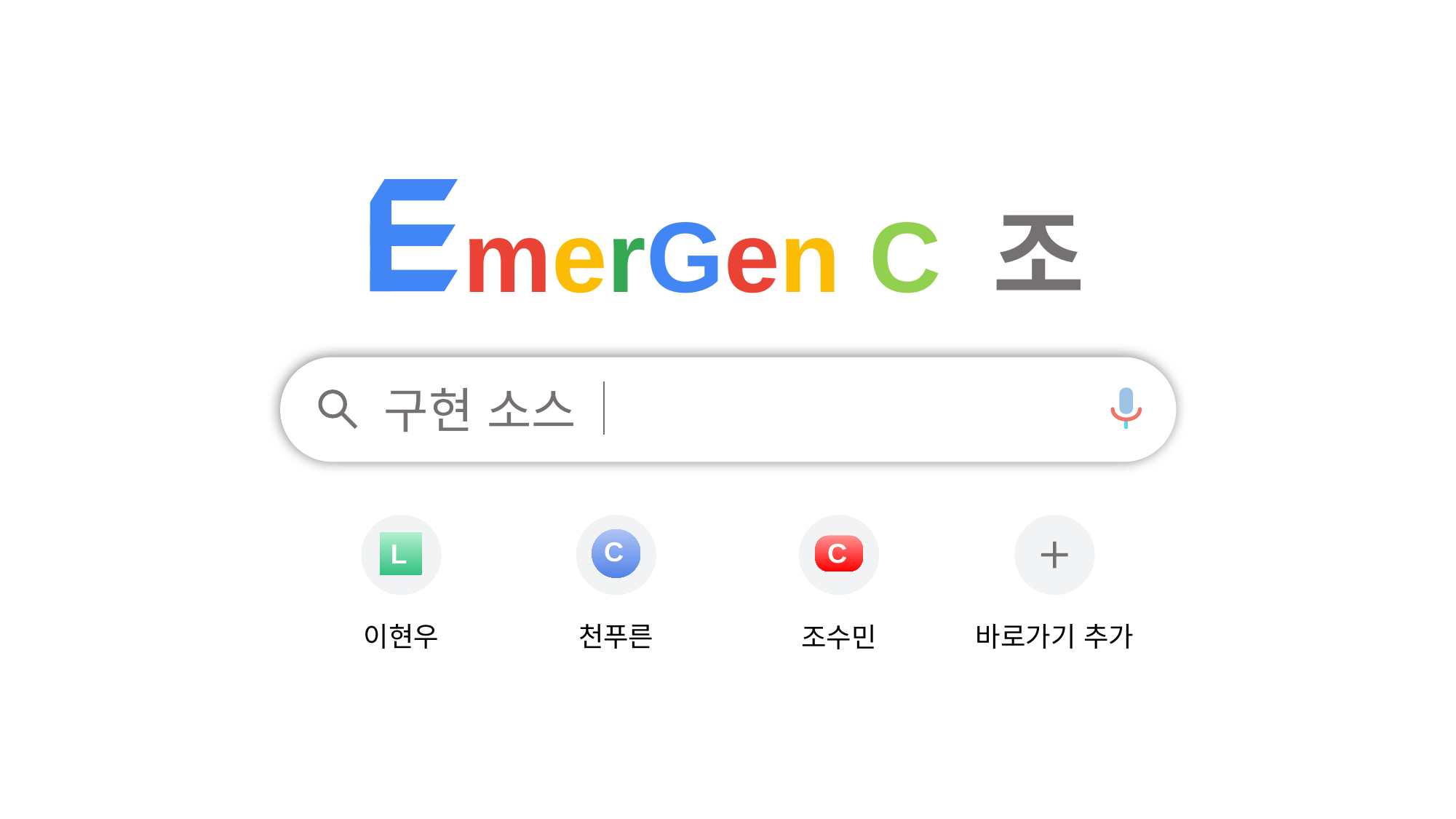

merGen C 조

구현 소스

C
C

L

이현우
천푸른
바로가기 추가
조수민